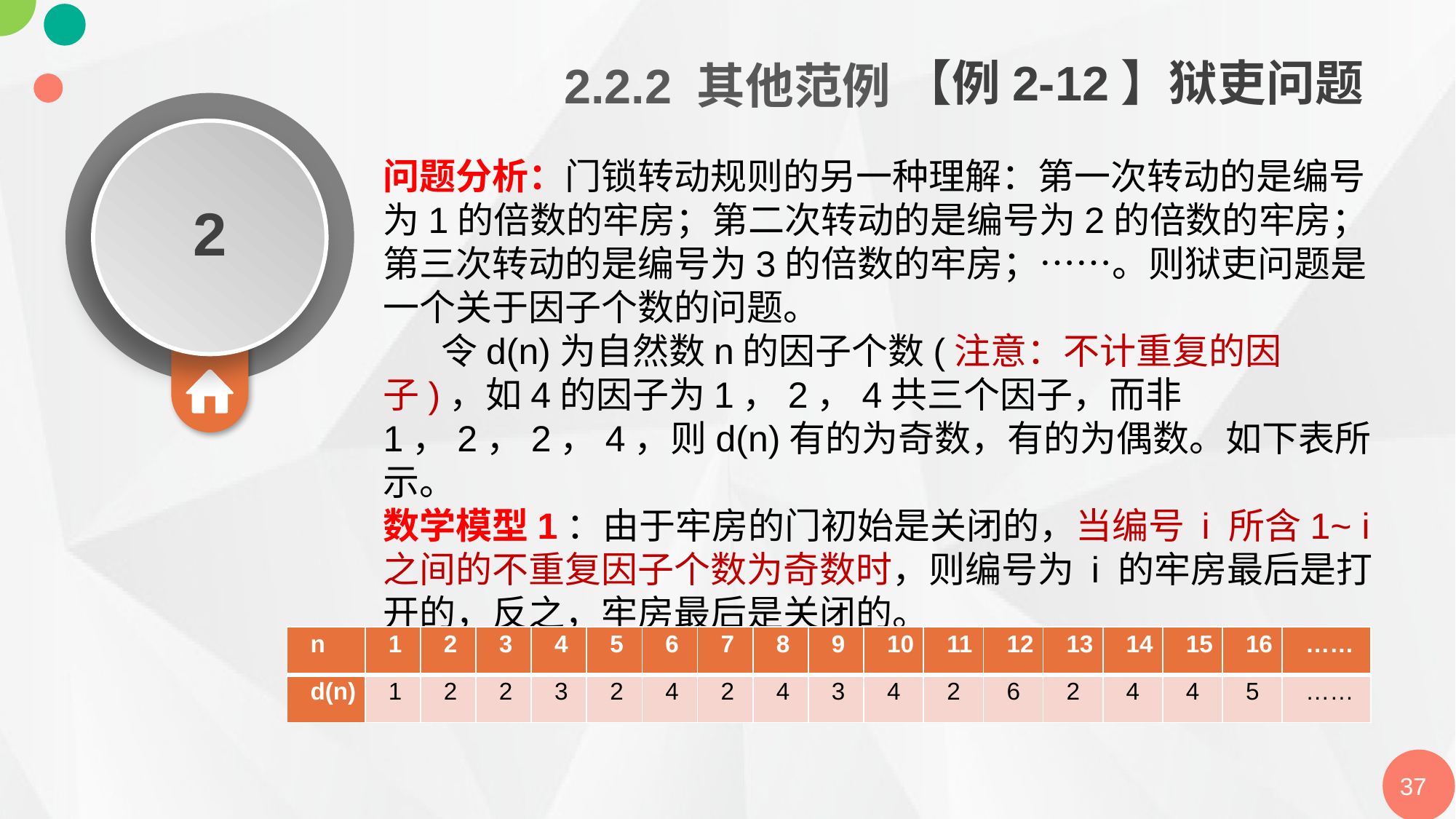

【例2-12】狱吏问题
2.2.2 其他范例

问题分析：门锁转动规则的另一种理解：第一次转动的是编号为1的倍数的牢房；第二次转动的是编号为2的倍数的牢房；第三次转动的是编号为3的倍数的牢房；……。则狱吏问题是一个关于因子个数的问题。
      令d(n)为自然数n的因子个数(注意：不计重复的因子)，如4的因子为1，2，4共三个因子，而非1，2，2，4，则d(n)有的为奇数，有的为偶数。如下表所示。
数学模型1：由于牢房的门初始是关闭的，当编号 i 所含1~ i之间的不重复因子个数为奇数时，则编号为 i 的牢房最后是打开的，反之，牢房最后是关闭的。
2

| n | 1 | 2 | 3 | 4 | 5 | 6 | 7 | 8 | 9 | 10 | 11 | 12 | 13 | 14 | 15 | 16 | …… |
| --- | --- | --- | --- | --- | --- | --- | --- | --- | --- | --- | --- | --- | --- | --- | --- | --- | --- |
| d(n) | 1 | 2 | 2 | 3 | 2 | 4 | 2 | 4 | 3 | 4 | 2 | 6 | 2 | 4 | 4 | 5 | …… |